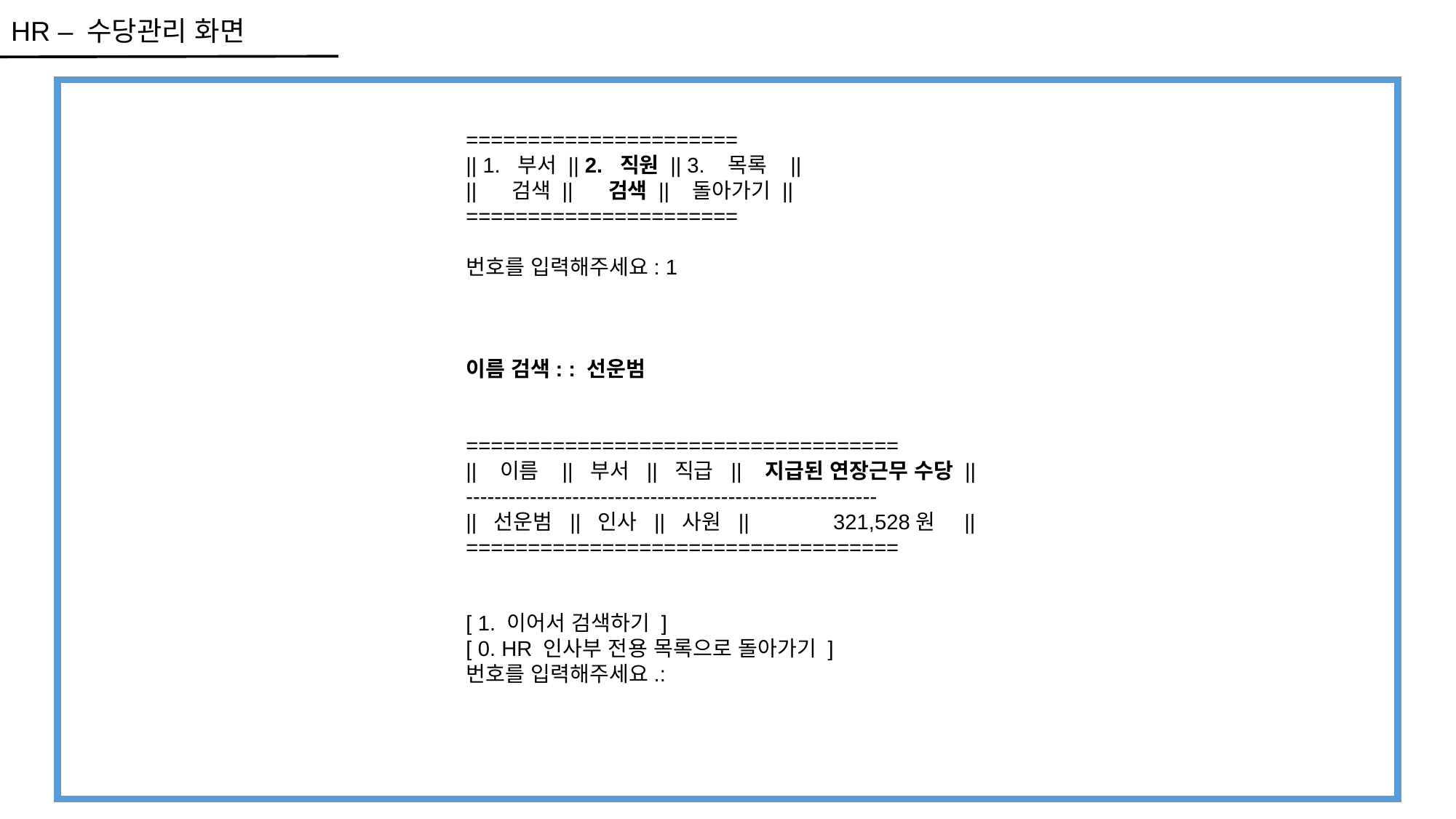

HR – 수당관리 화면

======================
|| 1.  부서 || 2.  직원 || 3.   목록   ||
||     검색 ||     검색 ||   돌아가기 ||
======================

번호를 입력해주세요: 1

이름 검색: : 선운범

===================================
||   이름   ||  부서  ||  직급  ||   지급된 연장근무 수당 ||
----------------------------------------------------------
||  선운범  ||  인사  ||  사원  ||              321,528원    ||
===================================

[ 1. 이어서 검색하기 ]
[ 0. HR 인사부 전용 목록으로 돌아가기 ]
번호를 입력해주세요.: